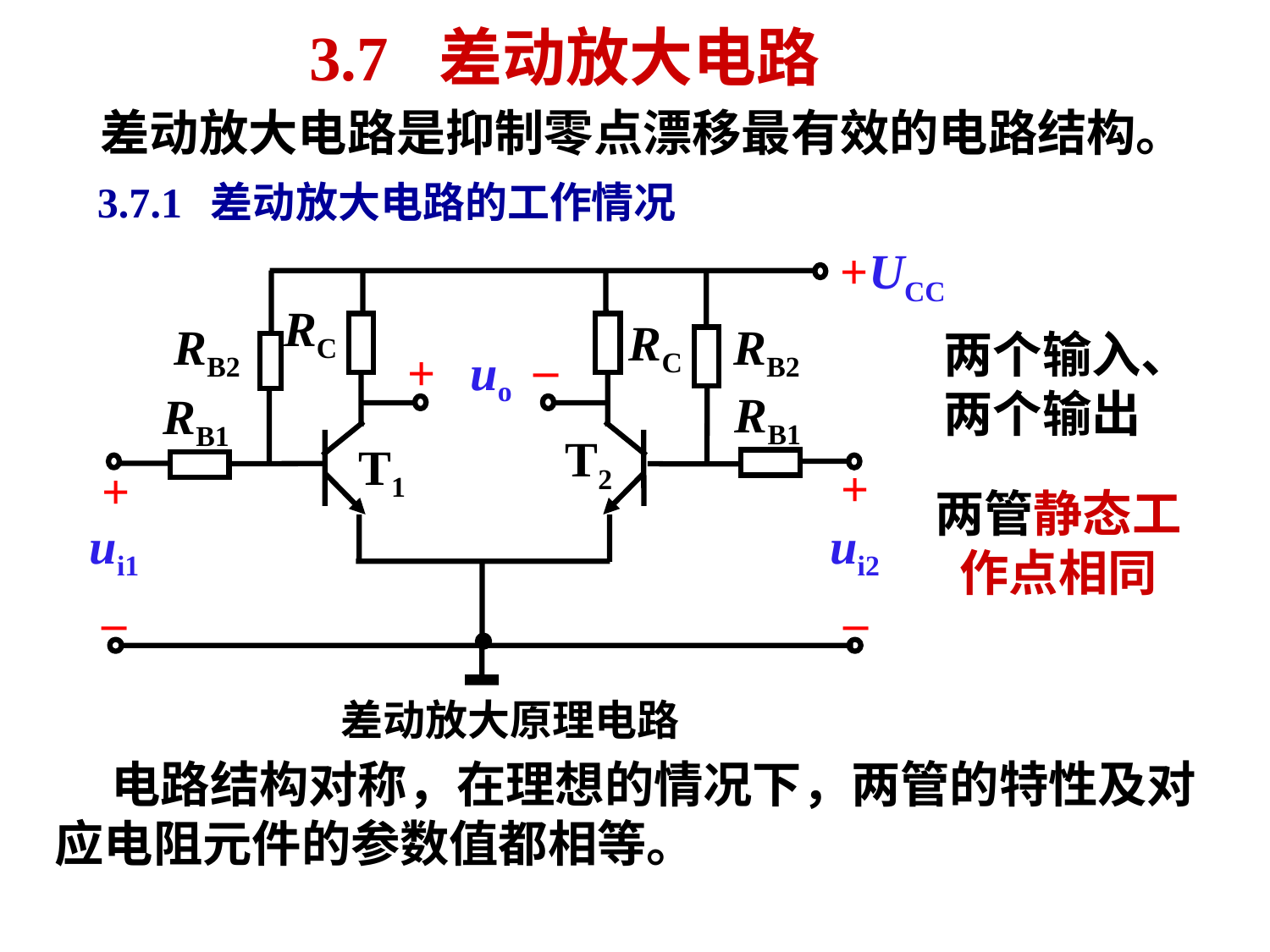

# 3.7  差动放大电路
差动放大电路是抑制零点漂移最有效的电路结构。
3.7.1  差动放大电路的工作情况
+UCC

RC
RC
RB2
RB2

–
+
uo

RB1
RB1

T2

T1

+

+

ui1
ui2

–
–

两个输入、两个输出
两管静态工作点相同
差动放大原理电路
    电路结构对称，在理想的情况下，两管的特性及对应电阻元件的参数值都相等。